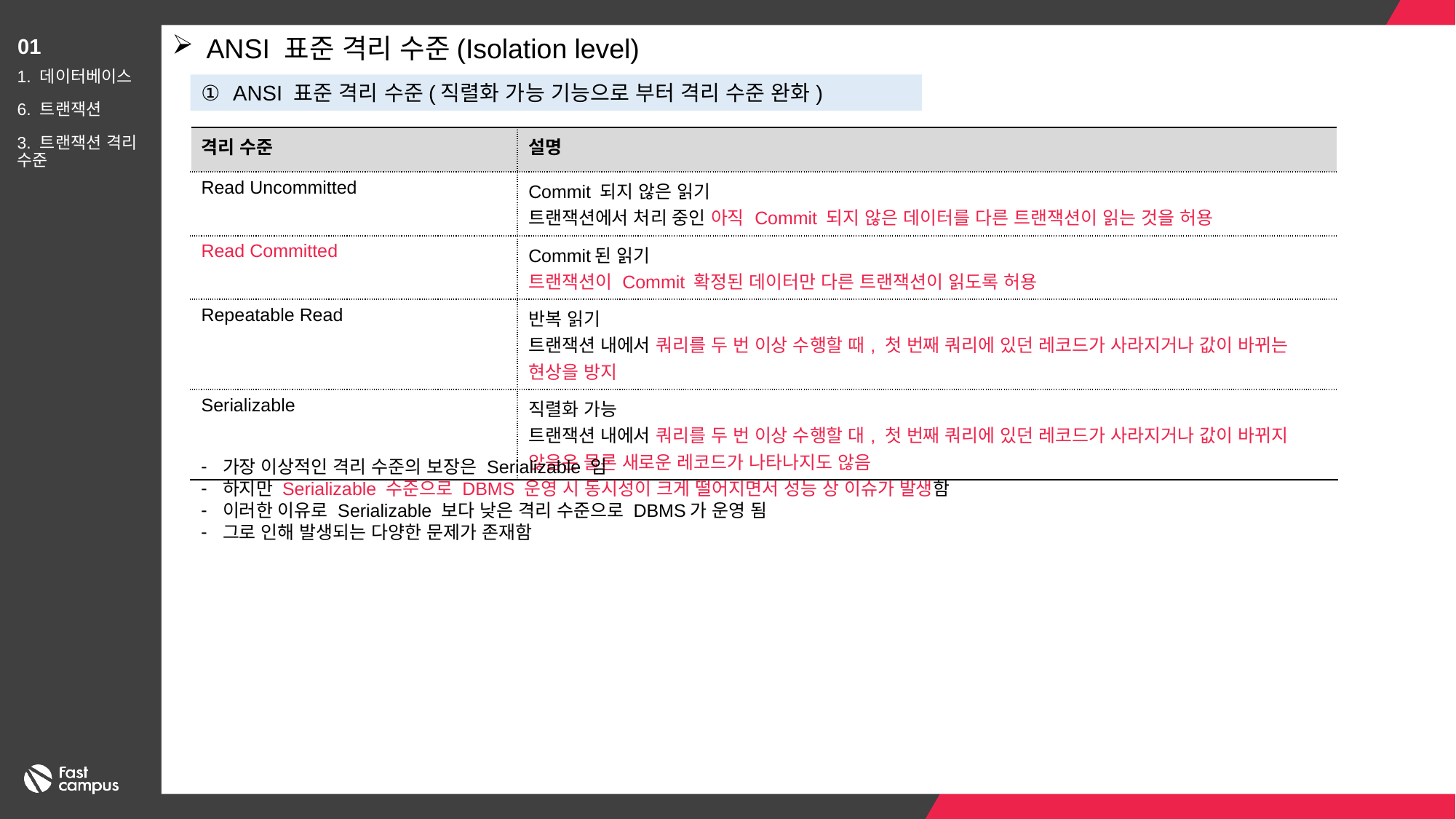

ANSI 표준 격리 수준(Isolation level)
01
1. 데이터베이스
6. 트랜잭션
3. 트랜잭션 격리 수준
ANSI 표준 격리 수준(직렬화 가능 기능으로 부터 격리 수준 완화)
| 격리 수준 | 설명 |
| --- | --- |
| Read Uncommitted | Commit 되지 않은 읽기 트랜잭션에서 처리 중인 아직 Commit 되지 않은 데이터를 다른 트랜잭션이 읽는 것을 허용 |
| Read Committed | Commit된 읽기 트랜잭션이 Commit 확정된 데이터만 다른 트랜잭션이 읽도록 허용 |
| Repeatable Read | 반복 읽기 트랜잭션 내에서 쿼리를 두 번 이상 수행할 때, 첫 번째 쿼리에 있던 레코드가 사라지거나 값이 바뀌는 현상을 방지 |
| Serializable | 직렬화 가능 트랜잭션 내에서 쿼리를 두 번 이상 수행할 대, 첫 번째 쿼리에 있던 레코드가 사라지거나 값이 바뀌지 않음은 물론 새로운 레코드가 나타나지도 않음 |
가장 이상적인 격리 수준의 보장은 Serializable 임
하지만 Serializable 수준으로 DBMS 운영 시 동시성이 크게 떨어지면서 성능 상 이슈가 발생함
이러한 이유로 Serializable 보다 낮은 격리 수준으로 DBMS가 운영 됨
그로 인해 발생되는 다양한 문제가 존재함